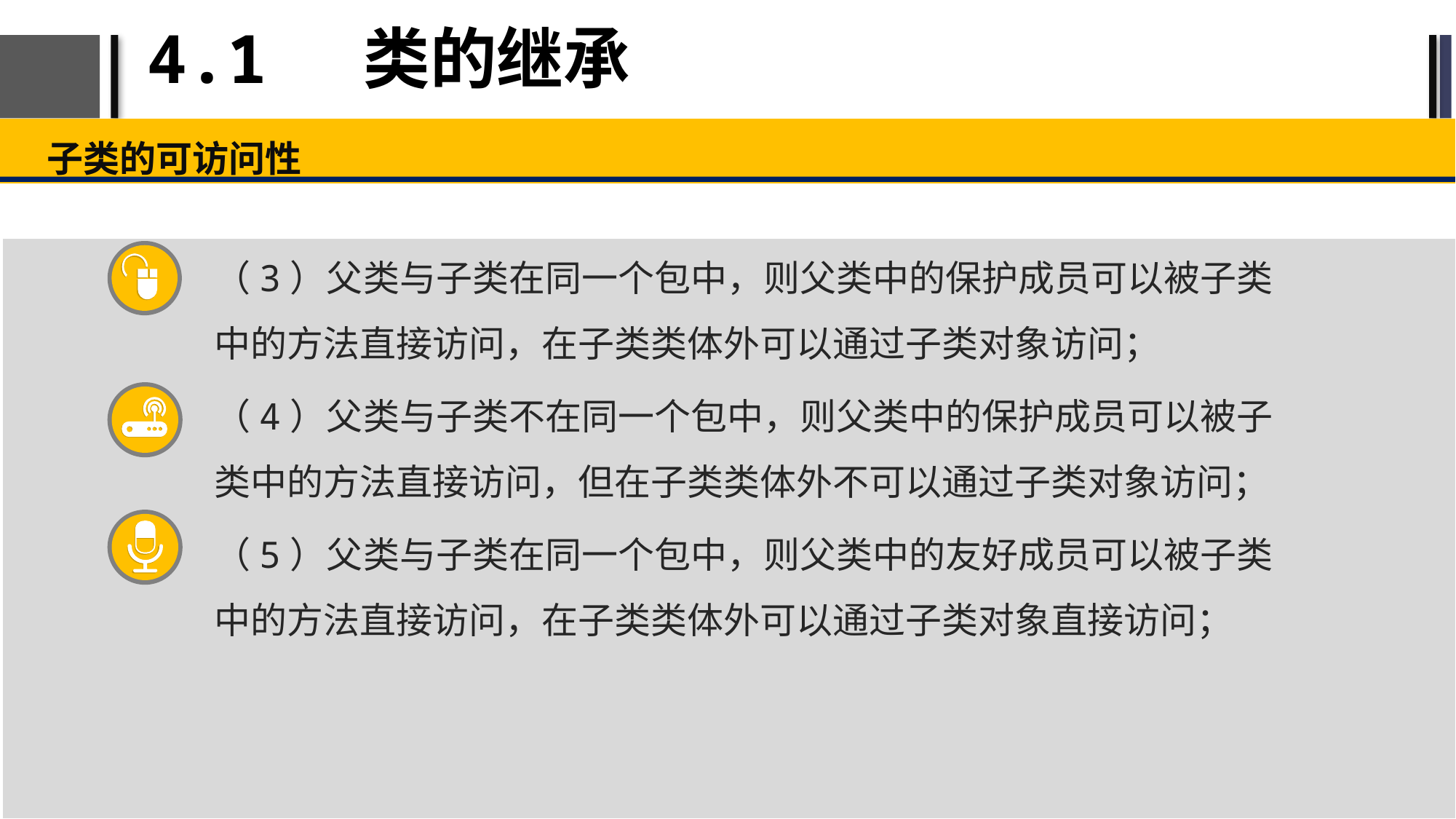

# 4.1  类的继承

子类的可访问性

（3）父类与子类在同一个包中，则父类中的保护成员可以被子类中的方法直接访问，在子类类体外可以通过子类对象访问；
（4）父类与子类不在同一个包中，则父类中的保护成员可以被子类中的方法直接访问，但在子类类体外不可以通过子类对象访问；
（5）父类与子类在同一个包中，则父类中的友好成员可以被子类中的方法直接访问，在子类类体外可以通过子类对象直接访问；